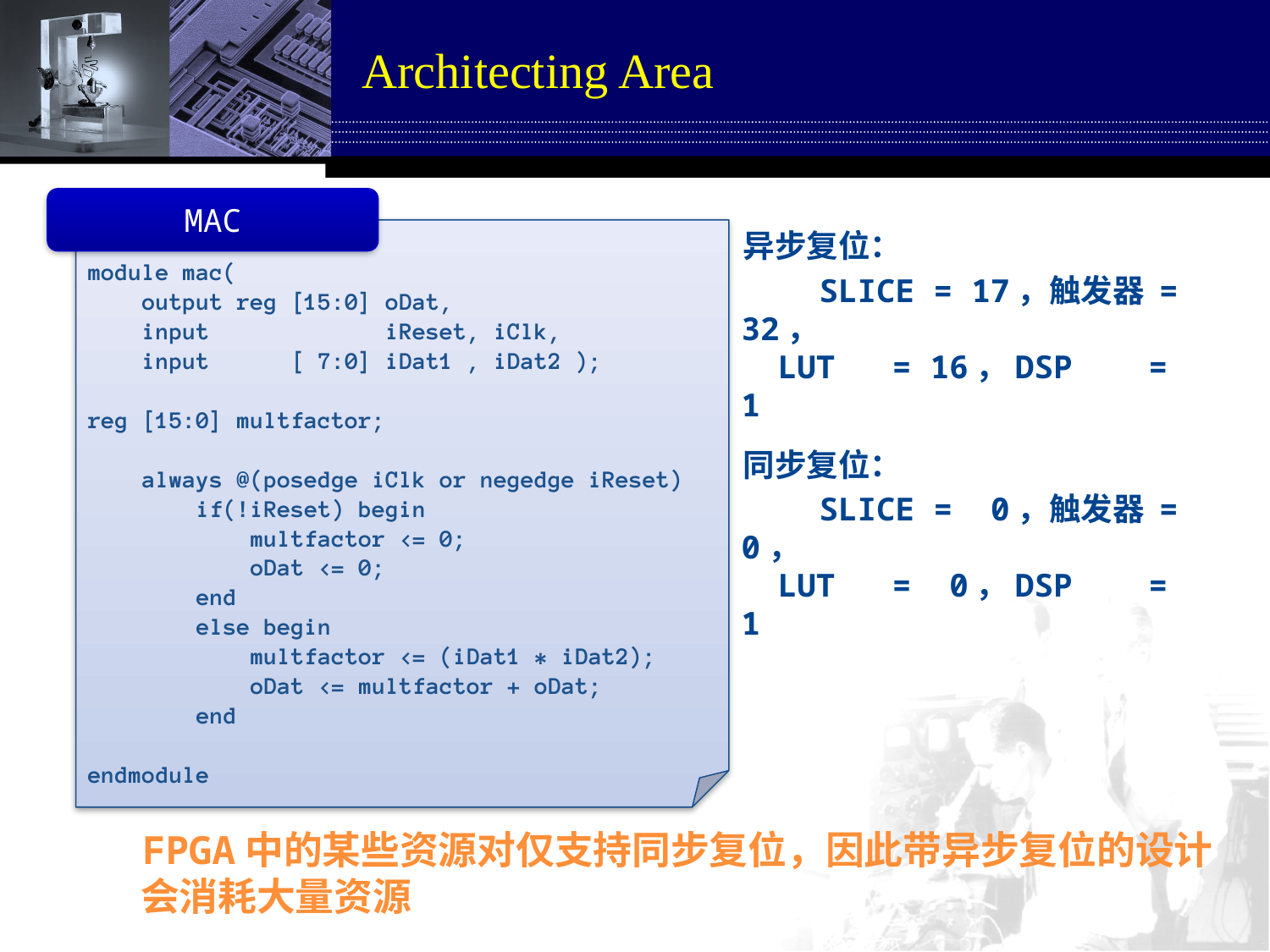

# Architecting Area

MAC

module mac(
    output reg [15:0] oDat,
    input             iReset, iClk,
    input      [ 7:0] iDat1 , iDat2 );

reg [15:0] multfactor;

    always @(posedge iClk or negedge iReset)
        if(!iReset) begin
            multfactor <= 0;
            oDat <= 0;
        end
        else begin
            multfactor <= (iDat1 * iDat2);
            oDat <= multfactor + oDat;
        end

endmodule
异步复位：
    Slice = 17，触发器 = 32，
    LUT   = 16，DSP    =  1
同步复位：
    Slice =  0，触发器 =  0，
    LUT   =  0，DSP    =  1
FPGA中的某些资源对仅支持同步复位，因此带异步复位的设计会消耗大量资源